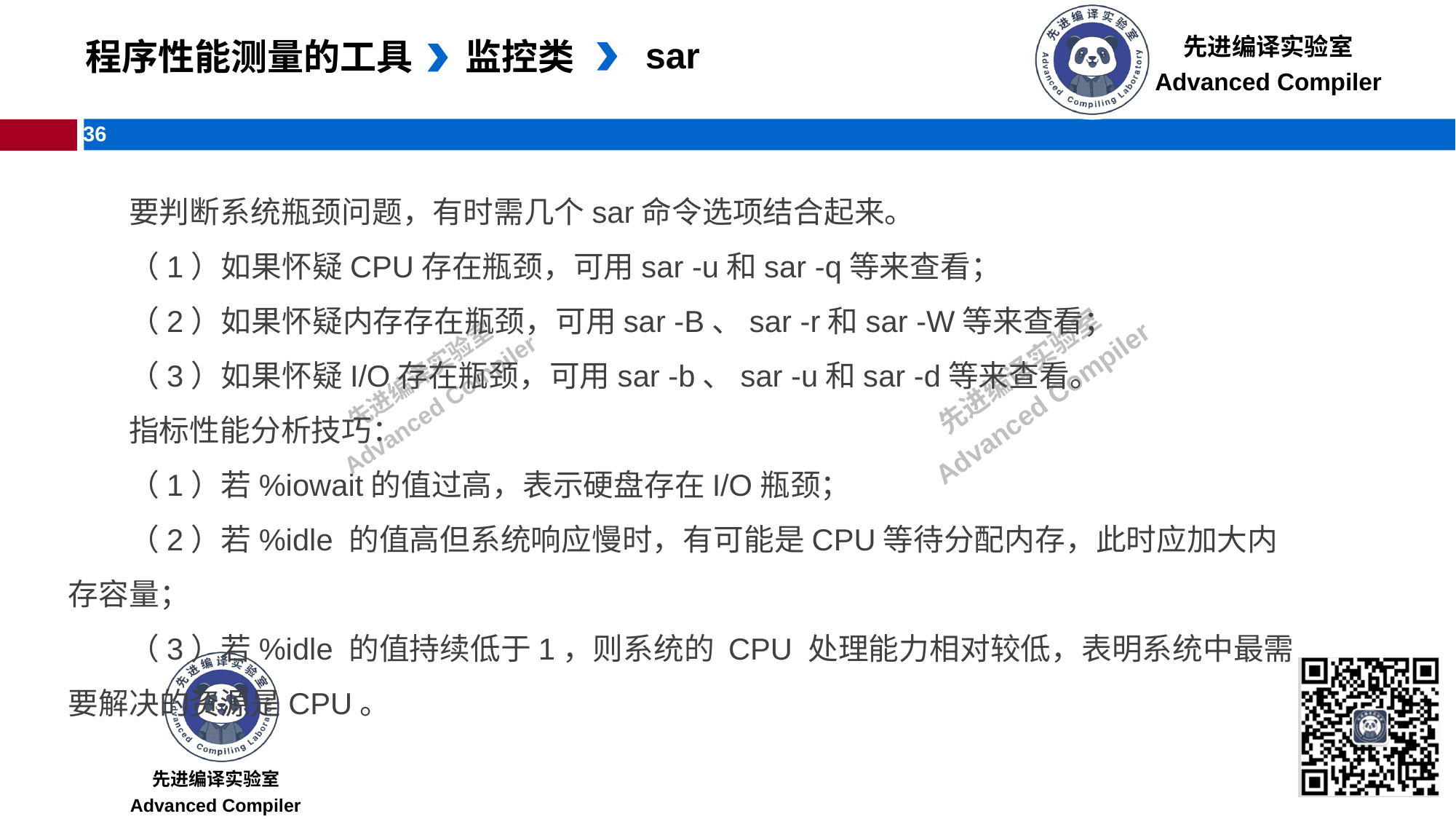

sar
 程序性能测量的工具
监控类

要判断系统瓶颈问题，有时需几个sar命令选项结合起来。
（1）如果怀疑CPU存在瓶颈，可用sar -u和sar -q等来查看；
（2）如果怀疑内存存在瓶颈，可用sar -B、sar -r和sar -W等来查看；
（3）如果怀疑I/O存在瓶颈，可用sar -b、sar -u和sar -d等来查看。
指标性能分析技巧：
（1）若%iowait的值过高，表示硬盘存在I/O瓶颈；
（2）若%idle 的值高但系统响应慢时，有可能是CPU等待分配内存，此时应加大内存容量；
（3）若%idle 的值持续低于1，则系统的 CPU 处理能力相对较低，表明系统中最需要解决的资源是CPU。